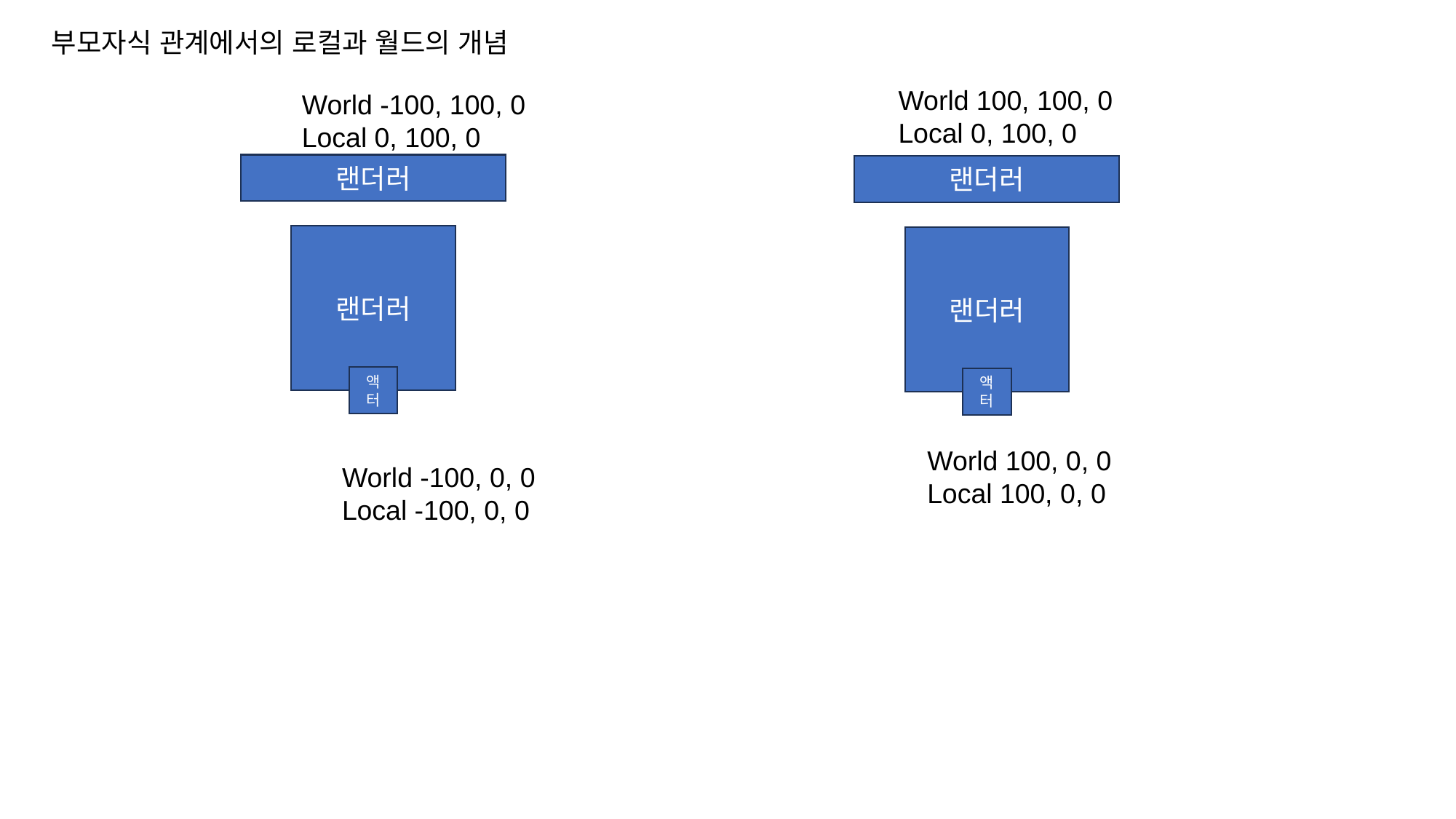

부모자식 관계에서의 로컬과 월드의 개념
World 100, 100, 0
Local 0, 100, 0
World -100, 100, 0
Local 0, 100, 0
랜더러
랜더러
액터
랜더러
랜더러
액터
World 100, 0, 0
Local 100, 0, 0
World -100, 0, 0
Local -100, 0, 0